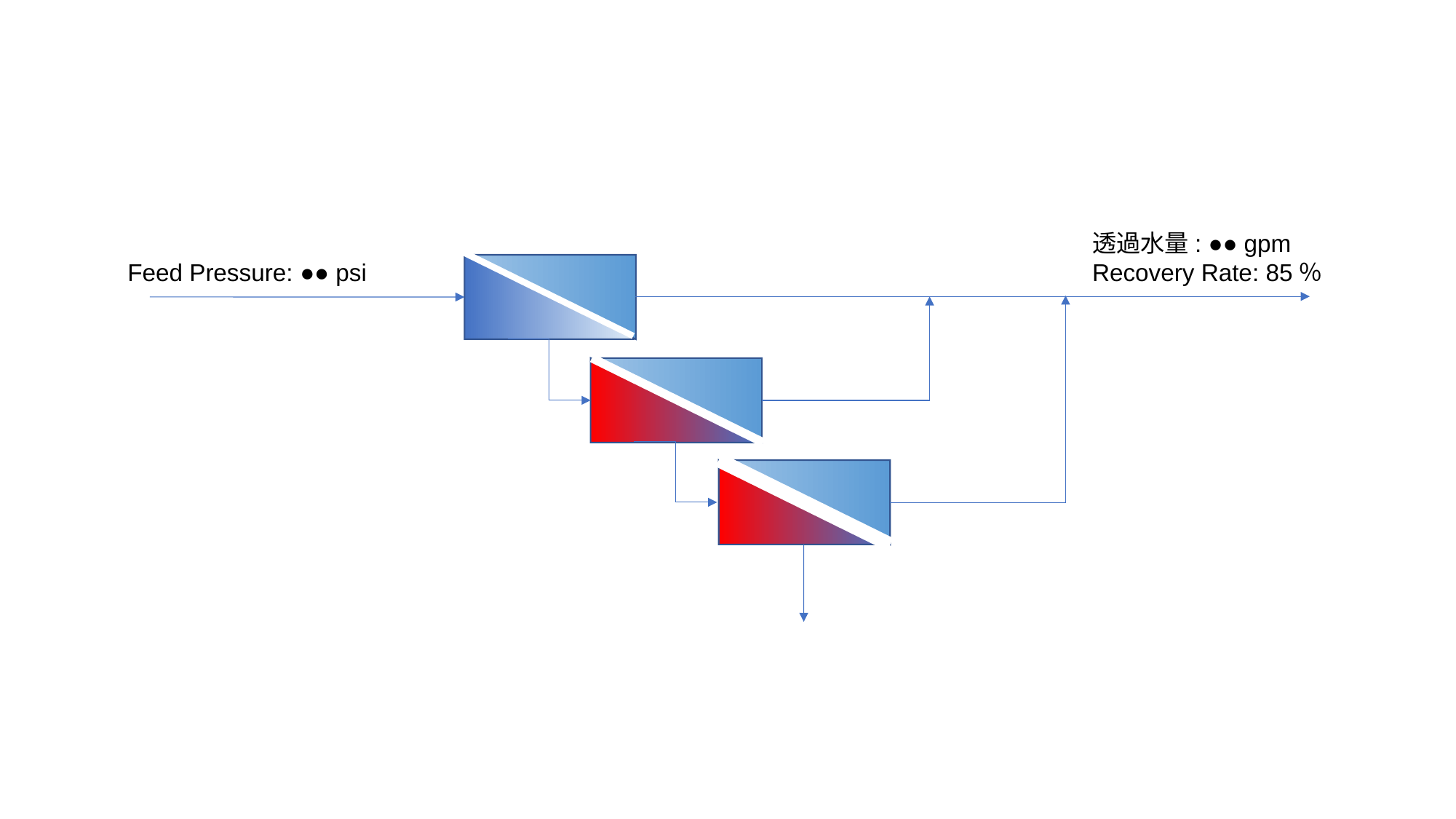

透過水量: ●● gpm
Recovery Rate: 85％
Feed Pressure: ●● psi